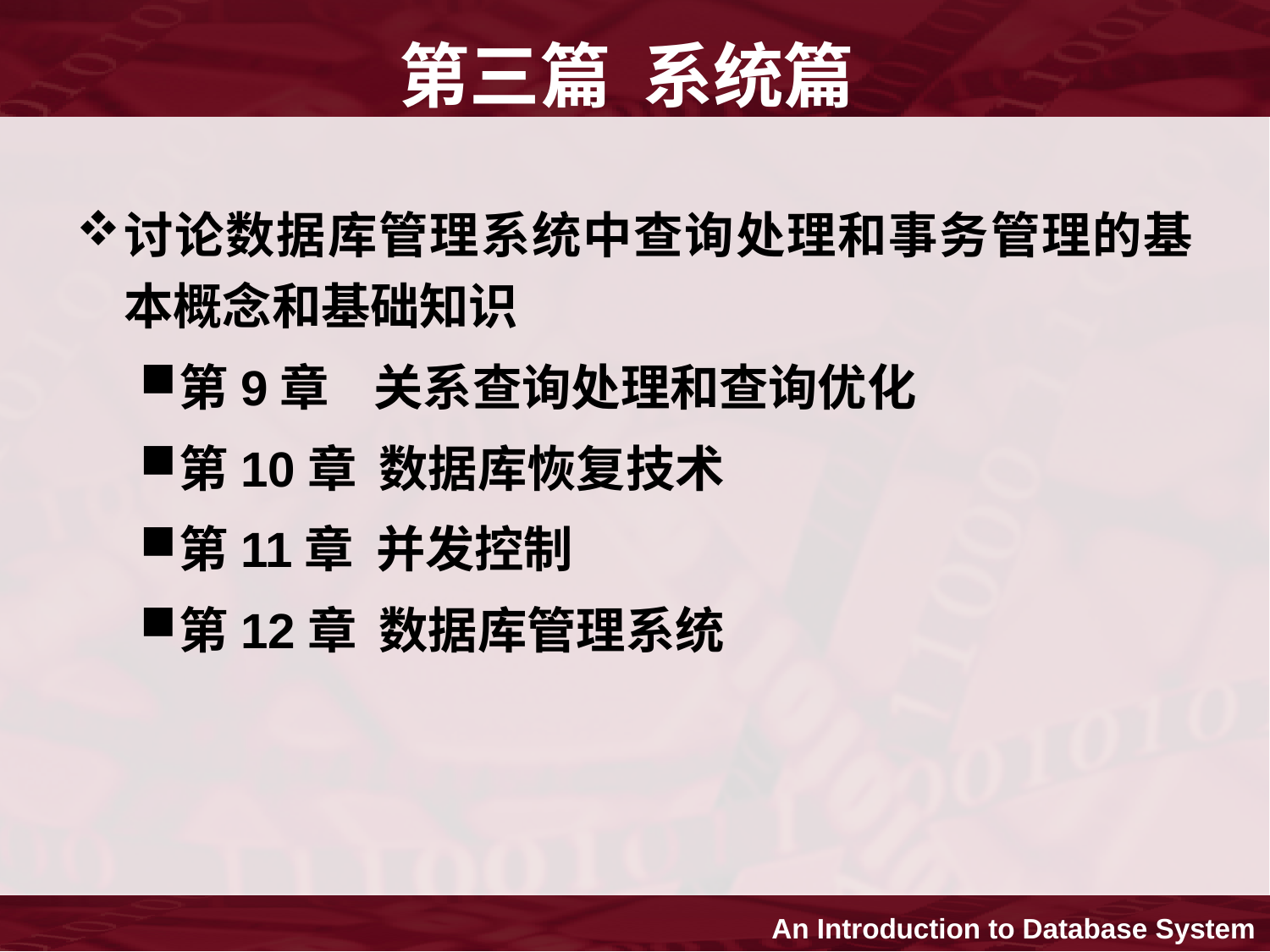

# 第三篇  系统篇
讨论数据库管理系统中查询处理和事务管理的基本概念和基础知识
第9章    关系查询处理和查询优化
第10章  数据库恢复技术
第11章  并发控制
第12章  数据库管理系统